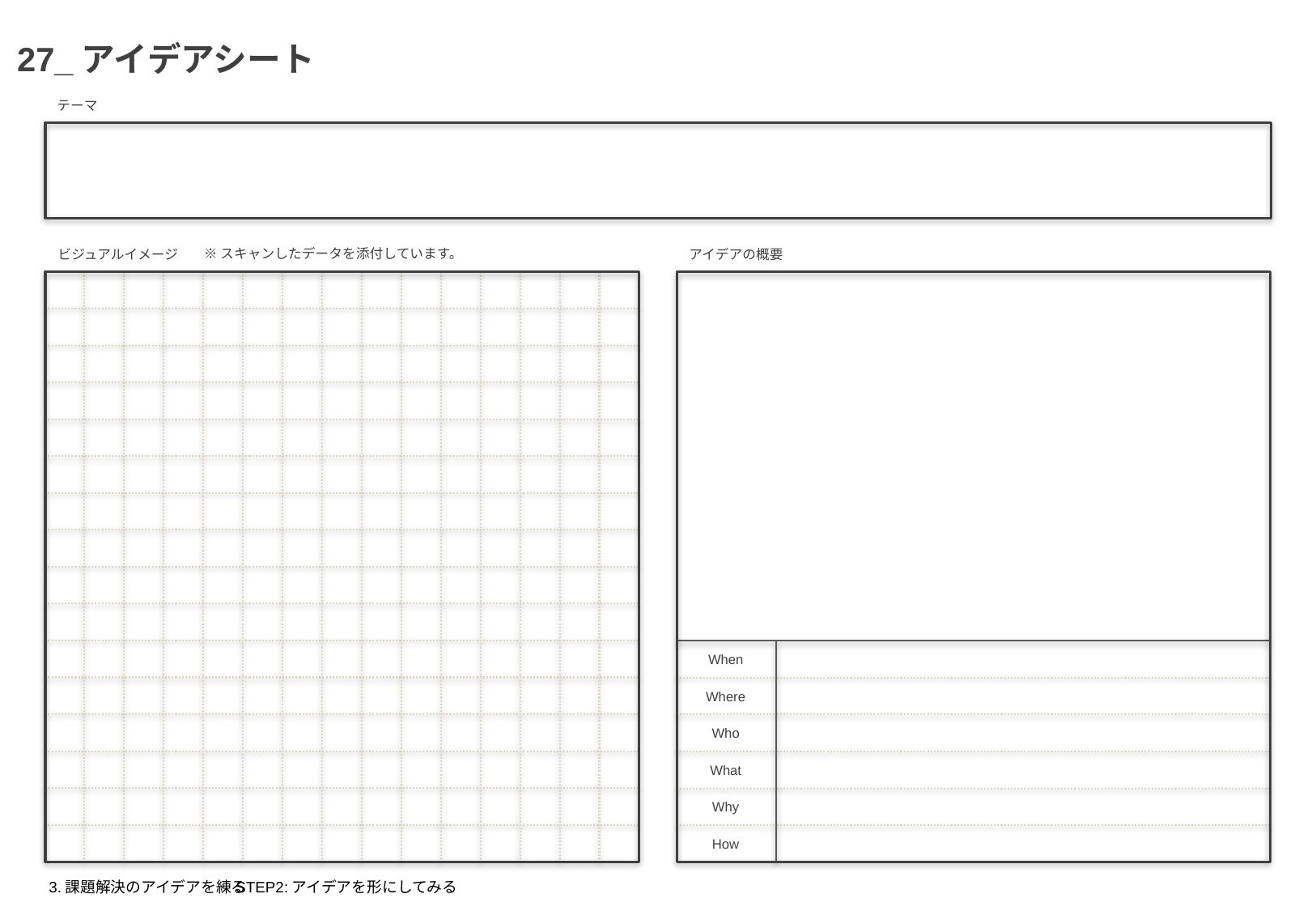

27_アイデアシート
テーマ

※スキャンしたデータを添付しています。
ビジュアルイメージ
アイデアの概要

When
Where
Who
What
Why
How
3.課題解決のアイデアを練る
STEP2:アイデアを形にしてみる